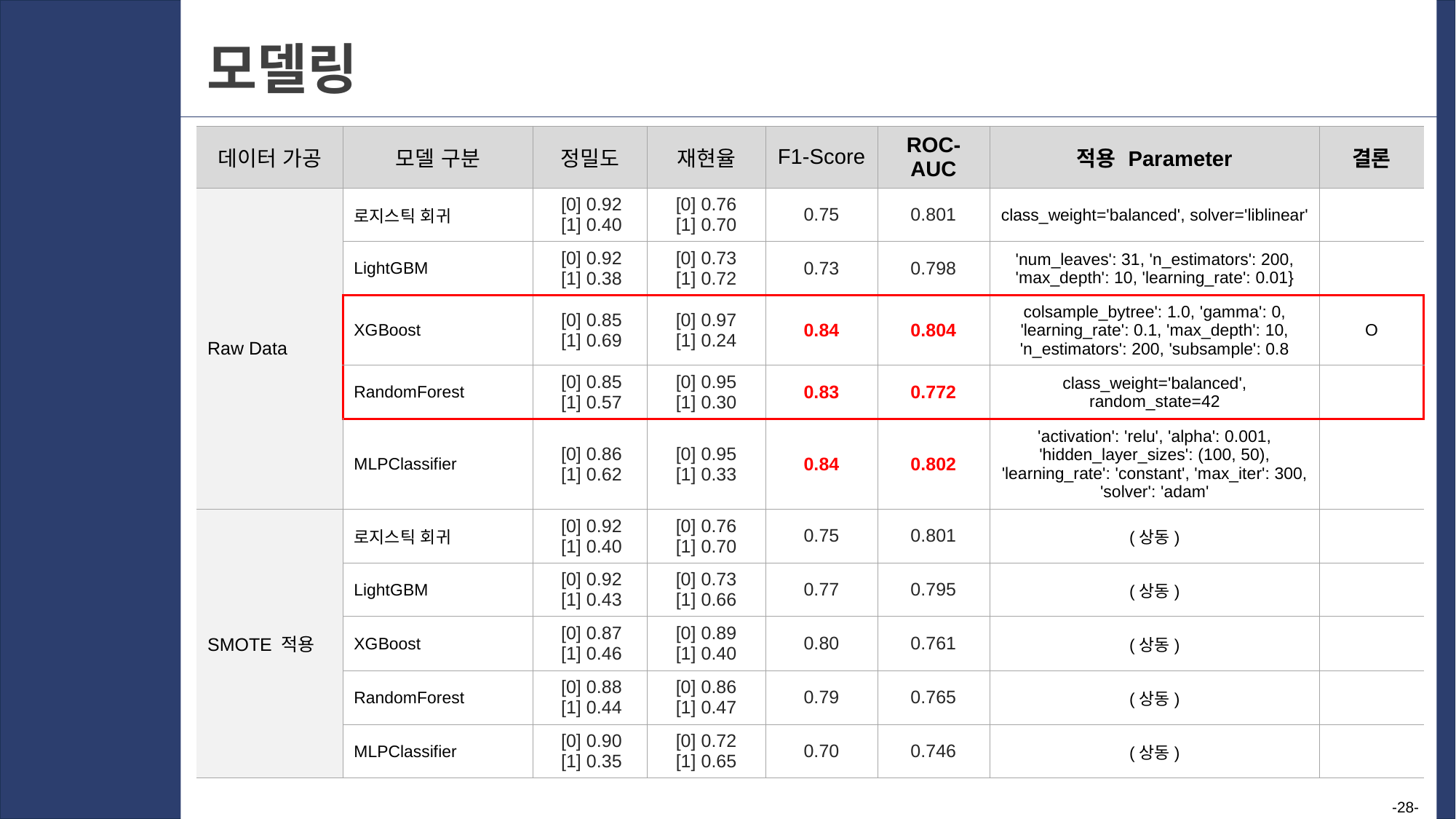

05
모델링
| 데이터 가공 | 모델 구분 | 정밀도 | 재현율 | F1-Score | ROC-AUC | 적용 Parameter | 결론 |
| --- | --- | --- | --- | --- | --- | --- | --- |
| Raw Data | 로지스틱 회귀 | [0] 0.92 [1] 0.40 | [0] 0.76 [1] 0.70 | 0.75 | 0.801 | class\_weight='balanced', solver='liblinear' |  |
|  | LightGBM | [0] 0.92 [1] 0.38 | [0] 0.73 [1] 0.72 | 0.73 | 0.798 | 'num\_leaves': 31, 'n\_estimators': 200, 'max\_depth': 10, 'learning\_rate': 0.01} |  |
|  | XGBoost | [0] 0.85 [1] 0.69 | [0] 0.97 [1] 0.24 | 0.84 | 0.804 | colsample\_bytree': 1.0, 'gamma': 0, 'learning\_rate': 0.1, 'max\_depth': 10, 'n\_estimators': 200, 'subsample': 0.8 | O |
|  | RandomForest | [0] 0.85 [1] 0.57 | [0] 0.95 [1] 0.30 | 0.83 | 0.772 | class\_weight='balanced', random\_state=42 |  |
|  | MLPClassifier | [0] 0.86 [1] 0.62 | [0] 0.95 [1] 0.33 | 0.84 | 0.802 | 'activation': 'relu', 'alpha': 0.001, 'hidden\_layer\_sizes': (100, 50), 'learning\_rate': 'constant', 'max\_iter': 300, 'solver': 'adam' |  |
| SMOTE 적용 | 로지스틱 회귀 | [0] 0.92 [1] 0.40 | [0] 0.76 [1] 0.70 | 0.75 | 0.801 | (상동) |  |
|  | LightGBM | [0] 0.92 [1] 0.43 | [0] 0.73 [1] 0.66 | 0.77 | 0.795 | (상동) |  |
|  | XGBoost | [0] 0.87 [1] 0.46 | [0] 0.89 [1] 0.40 | 0.80 | 0.761 | (상동) |  |
|  | RandomForest | [0] 0.88 [1] 0.44 | [0] 0.86 [1] 0.47 | 0.79 | 0.765 | (상동) |  |
|  | MLPClassifier | [0] 0.90 [1] 0.35 | [0] 0.72 [1] 0.65 | 0.70 | 0.746 | (상동) |  |